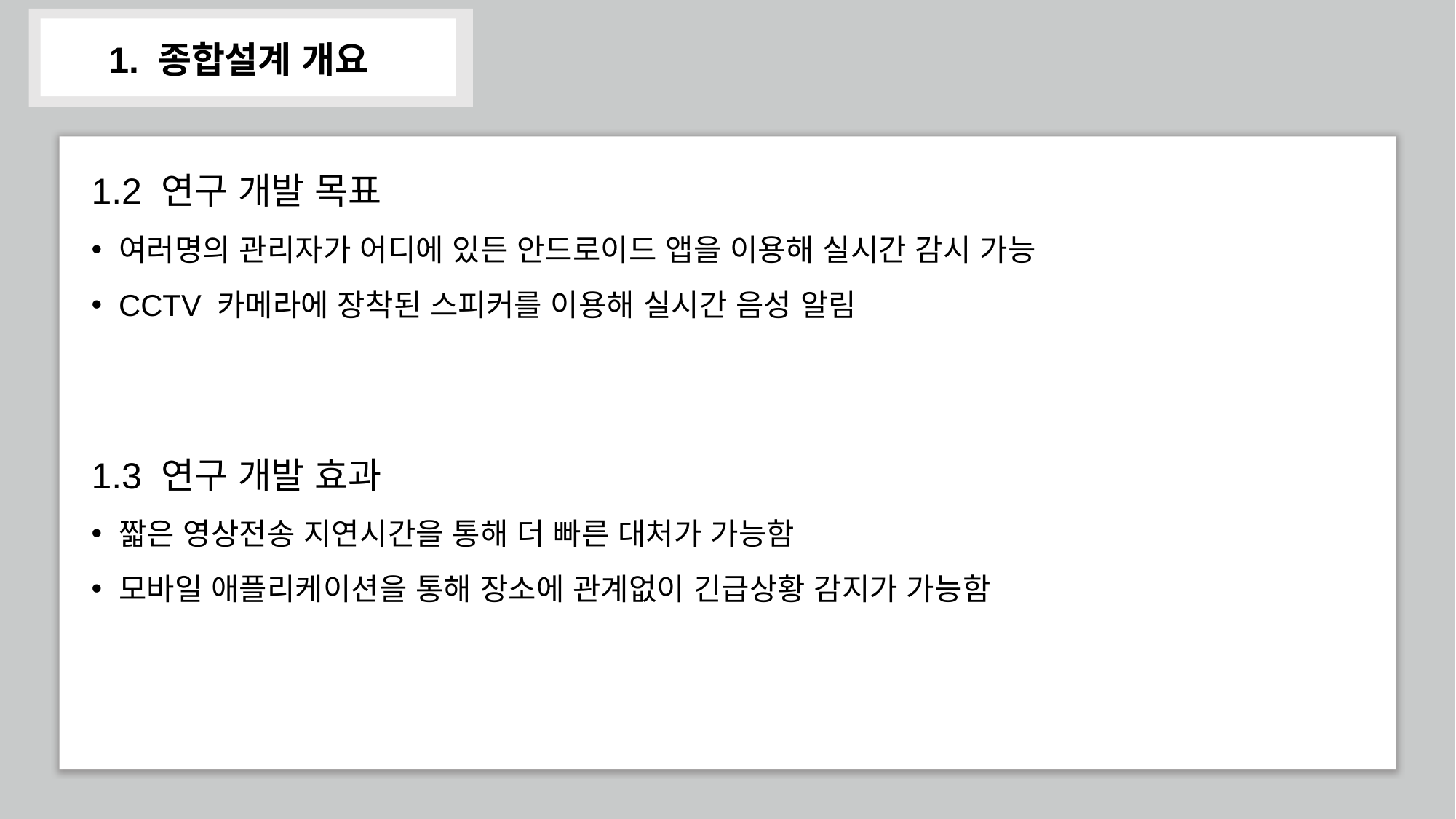

# 1. 종합설계 개요

ㅠ
4

1.2 연구 개발 목표
여러명의 관리자가 어디에 있든 안드로이드 앱을 이용해 실시간 감시 가능
CCTV 카메라에 장착된 스피커를 이용해 실시간 음성 알림

1.3 연구 개발 효과
짧은 영상전송 지연시간을 통해 더 빠른 대처가 가능함
모바일 애플리케이션을 통해 장소에 관계없이 긴급상황 감지가 가능함